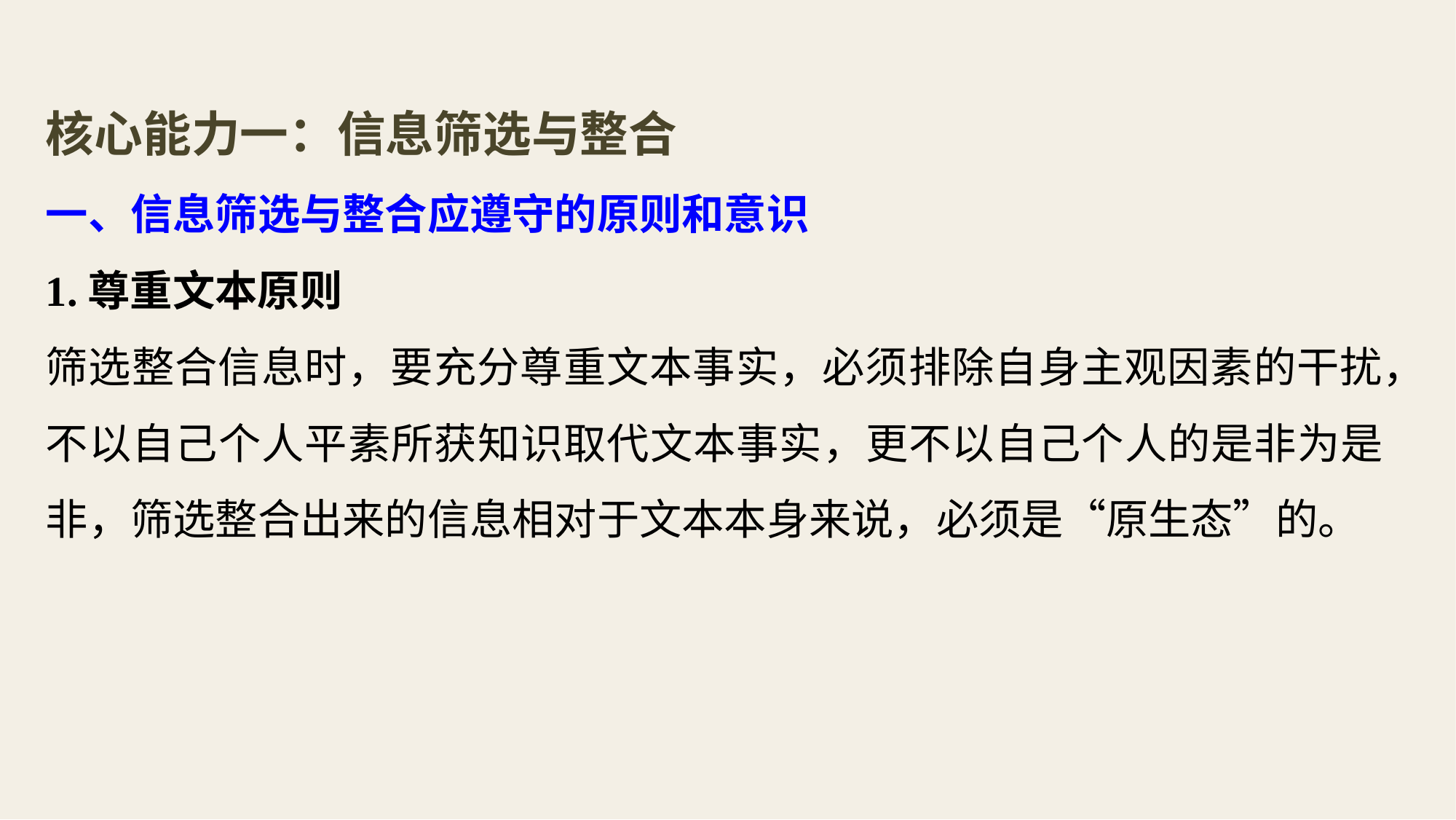

核心能力一：信息筛选与整合
一、信息筛选与整合应遵守的原则和意识
1.尊重文本原则
筛选整合信息时，要充分尊重文本事实，必须排除自身主观因素的干扰，不以自己个人平素所获知识取代文本事实，更不以自己个人的是非为是非，筛选整合出来的信息相对于文本本身来说，必须是“原生态”的。